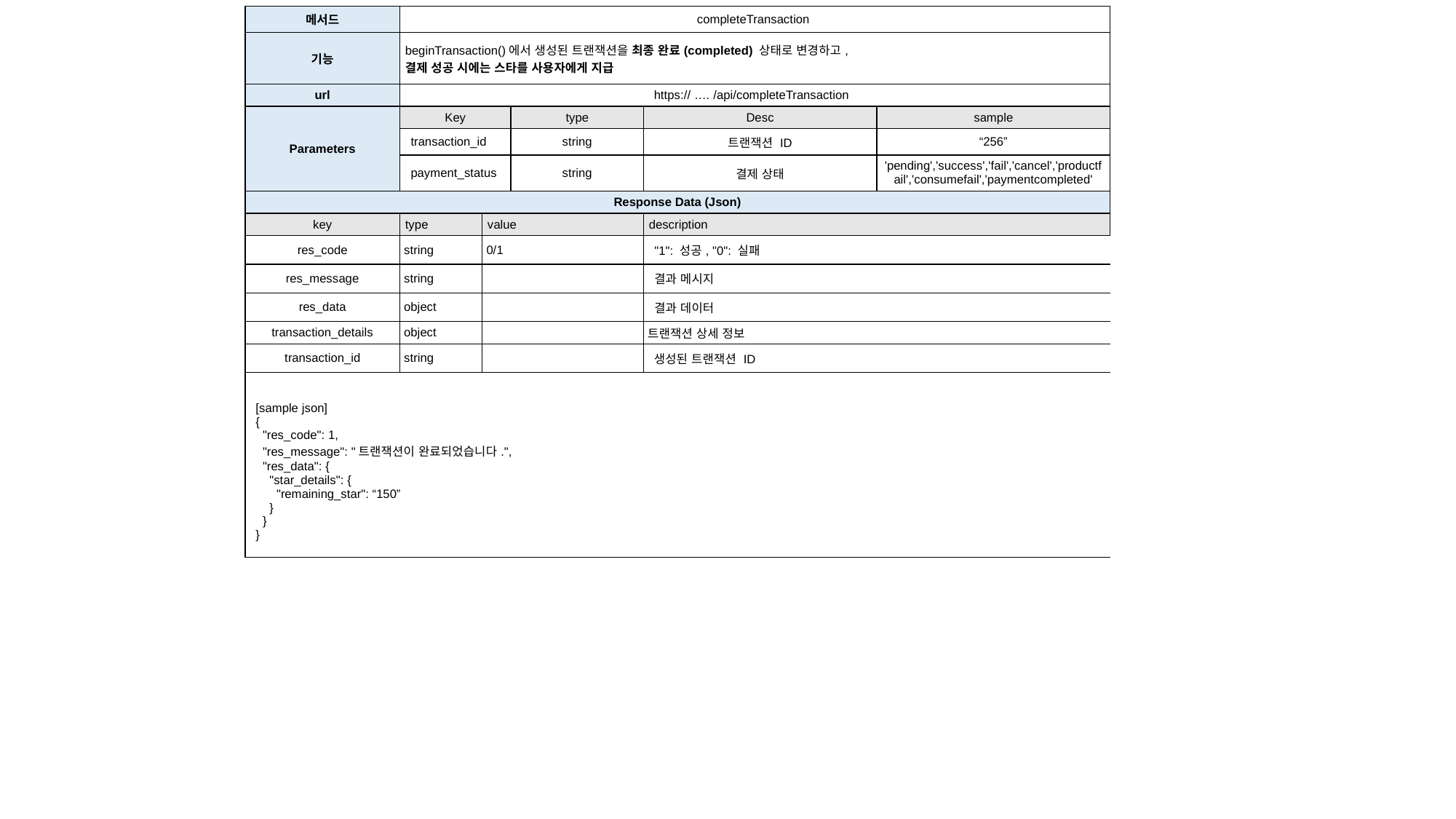

| 메서드 | completeTransaction |  |  |  |  |
| --- | --- | --- | --- | --- | --- |
| 기능 | beginTransaction()에서 생성된 트랜잭션을 최종 완료(completed) 상태로 변경하고, 결제 성공 시에는 스타를 사용자에게 지급 |  |  |  |  |
| url | https:// …. /api/completeTransaction |  |  |  |  |
| Parameters | Key | type | type | Desc | sample |
|  | transaction\_id |  | string | 트랜잭션 ID | “256” |
|  | payment\_status |  | string | 결제 상태 | 'pending','success','fail','cancel','productfail','consumefail','paymentcompleted' |
| Response Data (Json) |  |  |  |  |  |
| key | type | value |  | description |  |
| res\_code | string | 0/1 |  | "1": 성공, "0": 실패 |  |
| res\_message | string |  |  | 결과 메시지 |  |
| res\_data | object |  |  | 결과 데이터 |  |
| transaction\_details | object |  |  | 트랜잭션 상세 정보 |  |
| transaction\_id | string |  |  | 생성된 트랜잭션 ID |  |
| [sample json] { "res\_code": 1, "res\_message": "트랜잭션이 완료되었습니다.", "res\_data": { "star\_details": { "remaining\_star": “150” } } } |  |  |  |  |  |